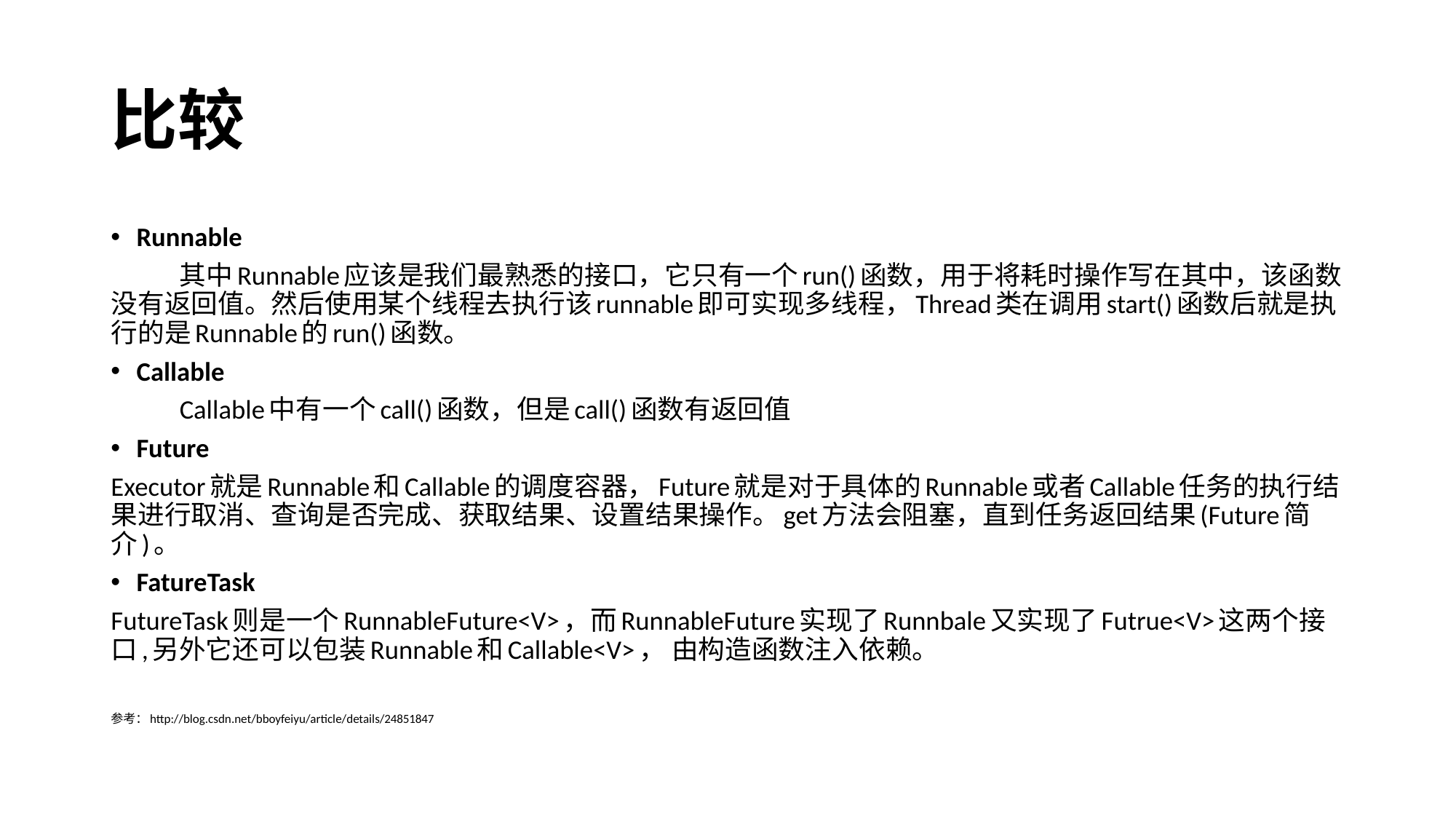

# 比较
Runnable
	其中Runnable应该是我们最熟悉的接口，它只有一个run()函数，用于将耗时操作写在其中，该函数没有返回值。然后使用某个线程去执行该runnable即可实现多线程，Thread类在调用start()函数后就是执行的是Runnable的run()函数。
Callable
	Callable中有一个call()函数，但是call()函数有返回值
Future
Executor就是Runnable和Callable的调度容器，Future就是对于具体的Runnable或者Callable任务的执行结果进行取消、查询是否完成、获取结果、设置结果操作。get方法会阻塞，直到任务返回结果(Future简介)。
FatureTask
FutureTask则是一个RunnableFuture<V>，而RunnableFuture实现了Runnbale又实现了Futrue<V>这两个接口,另外它还可以包装Runnable和Callable<V>， 由构造函数注入依赖。

参考：http://blog.csdn.net/bboyfeiyu/article/details/24851847